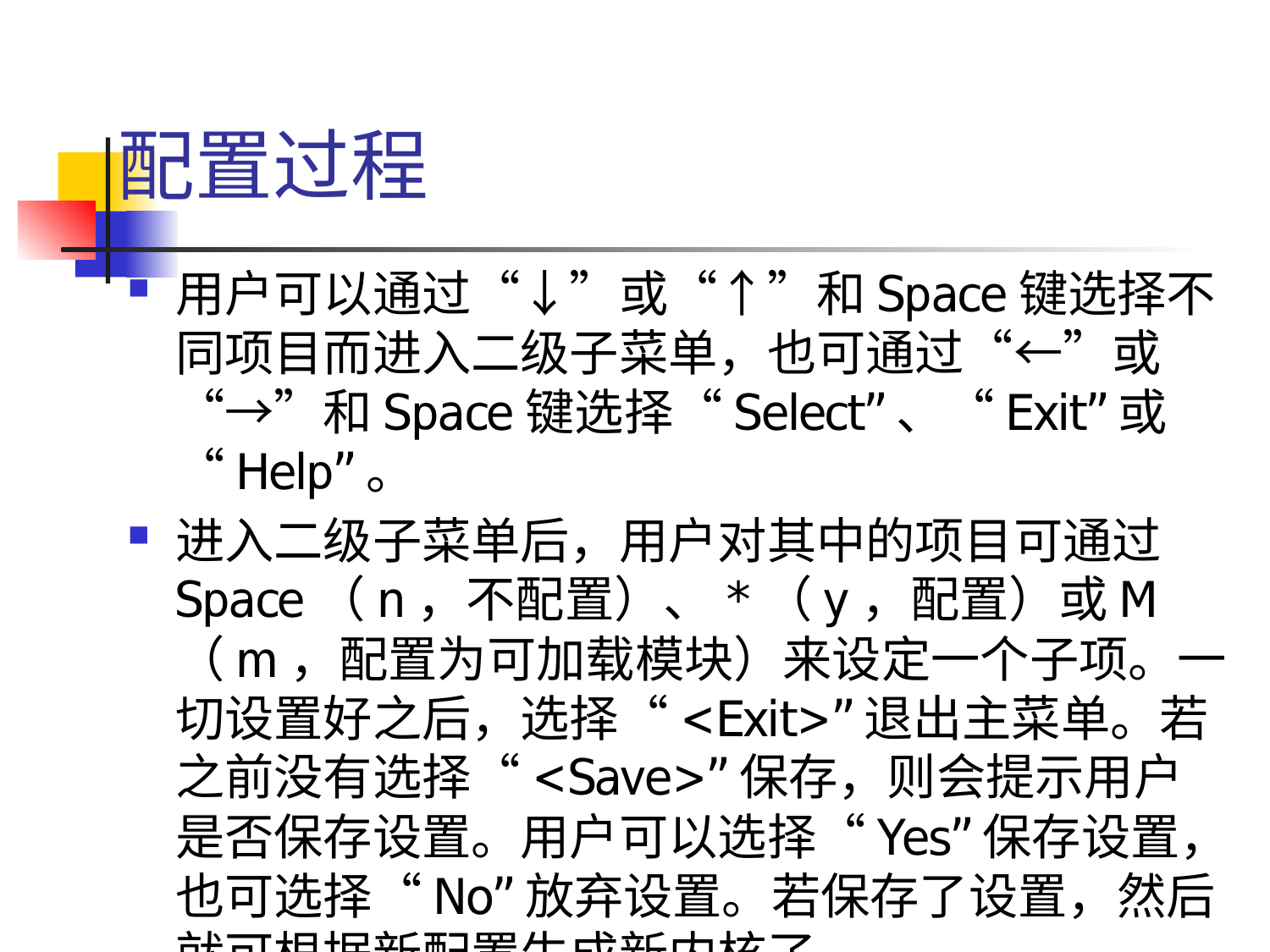

# 配置过程
用户可以通过“↓”或“↑”和Space键选择不同项目而进入二级子菜单，也可通过“←”或“→”和Space键选择“Select”、“Exit”或“Help”。
进入二级子菜单后，用户对其中的项目可通过Space（n，不配置）、*（y，配置）或M（m，配置为可加载模块）来设定一个子项。一切设置好之后，选择“<Exit>”退出主菜单。若之前没有选择“<Save>”保存，则会提示用户是否保存设置。用户可以选择“Yes”保存设置，也可选择“No”放弃设置。若保存了设置，然后就可根据新配置生成新内核了。